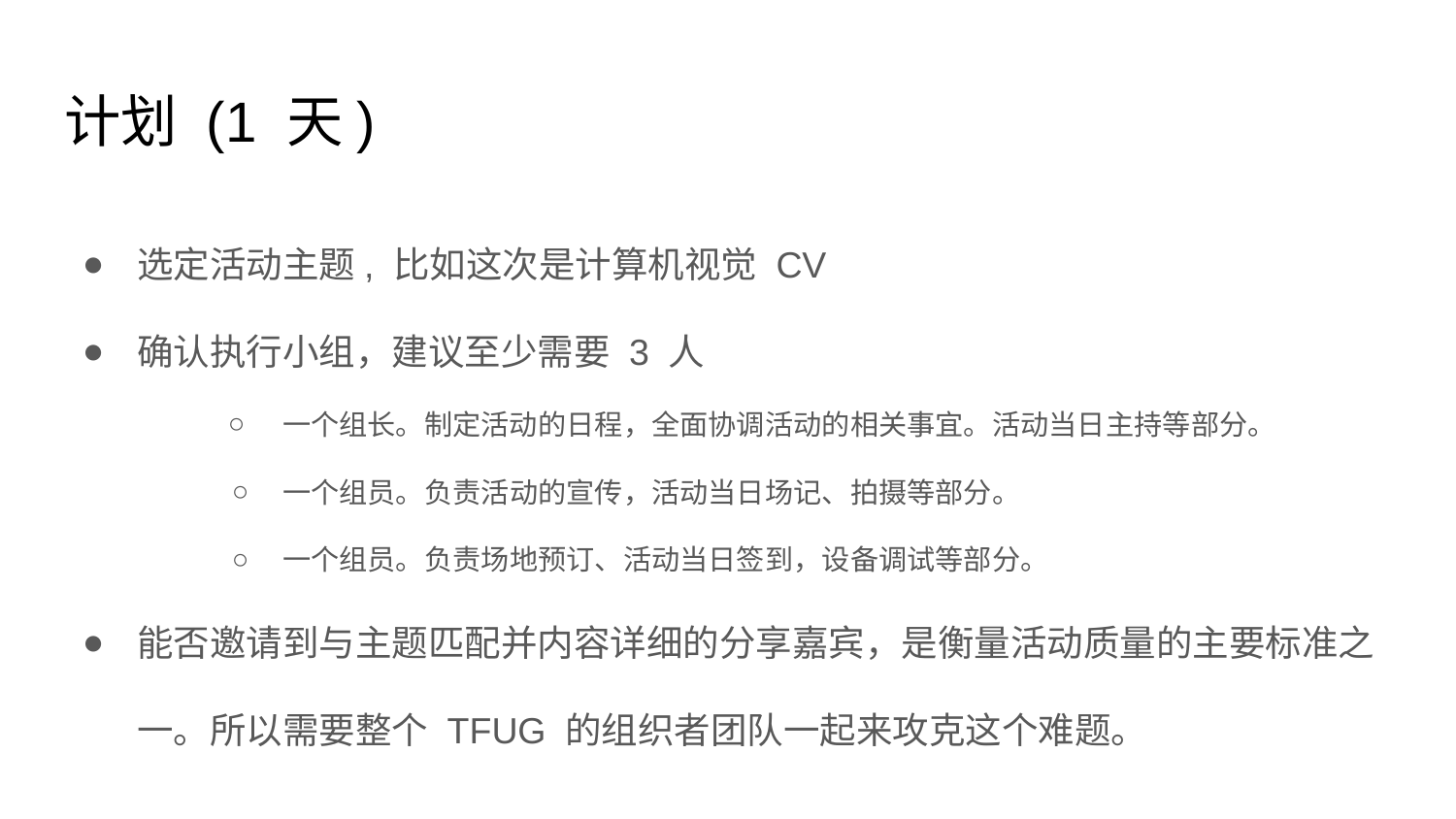

# 计划 (1 天)
选定活动主题, 比如这次是计算机视觉 CV
确认执行小组，建议至少需要 3 人
一个组长。制定活动的日程，全面协调活动的相关事宜。活动当日主持等部分。
一个组员。负责活动的宣传，活动当日场记、拍摄等部分。
一个组员。负责场地预订、活动当日签到，设备调试等部分。
能否邀请到与主题匹配并内容详细的分享嘉宾，是衡量活动质量的主要标准之一。所以需要整个 TFUG 的组织者团队一起来攻克这个难题。